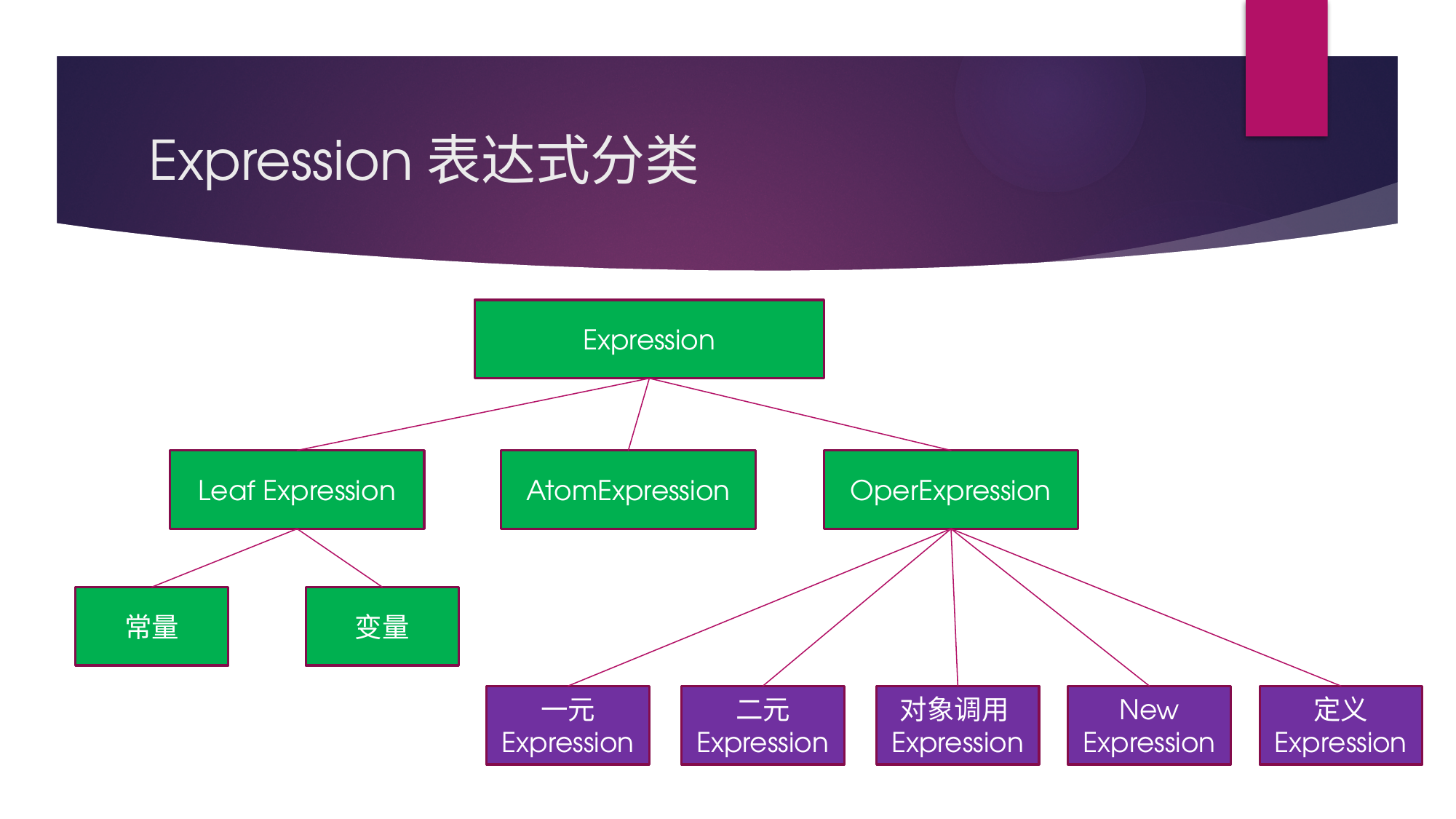

# Expression表达式分类
Expression
Leaf Expression
AtomExpression
OperExpression
常量
变量
一元
Expression
二元
Expression
对象调用Expression
New
Expression
定义
Expression